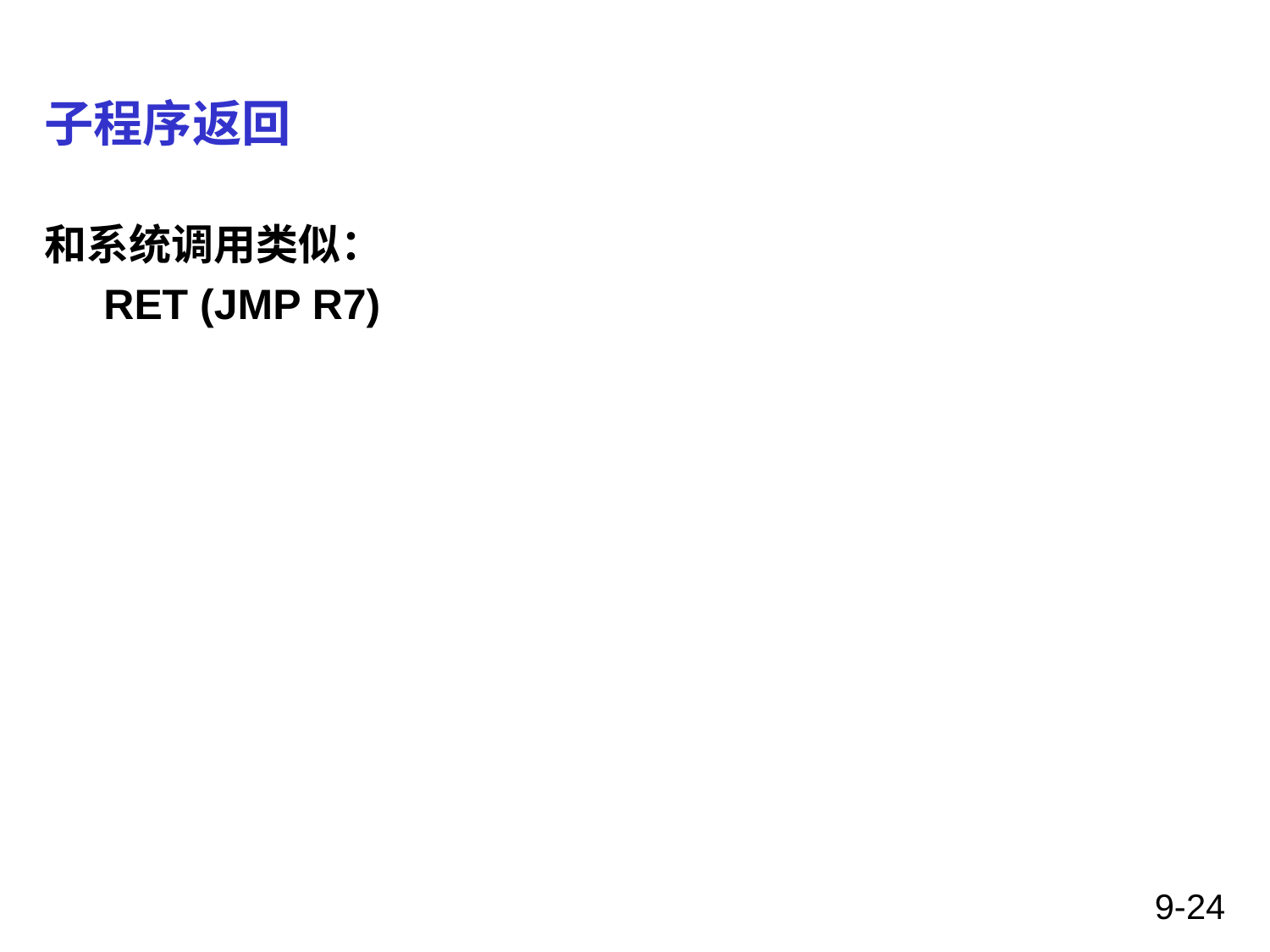

# 子程序返回
和系统调用类似：
     RET (JMP R7)

9-24